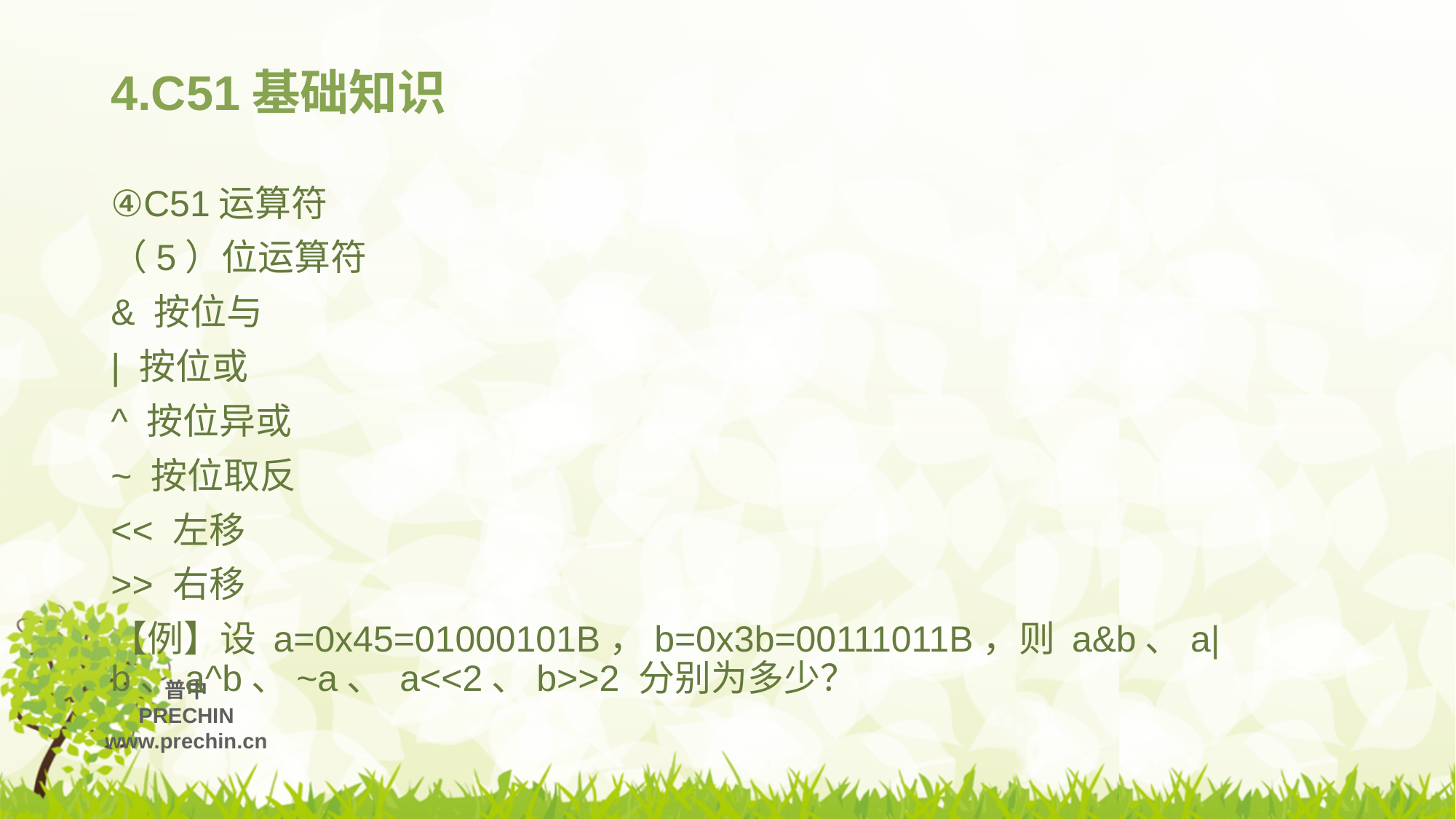

# 4.C51基础知识
④C51运算符
（5）位运算符
& 按位与
| 按位或
^ 按位异或
~ 按位取反
<< 左移
>> 右移
【例】设 a=0x45=01000101B，b=0x3b=00111011B，则 a&b、a|b、a^b、~a、 a<<2、b>>2 分别为多少？